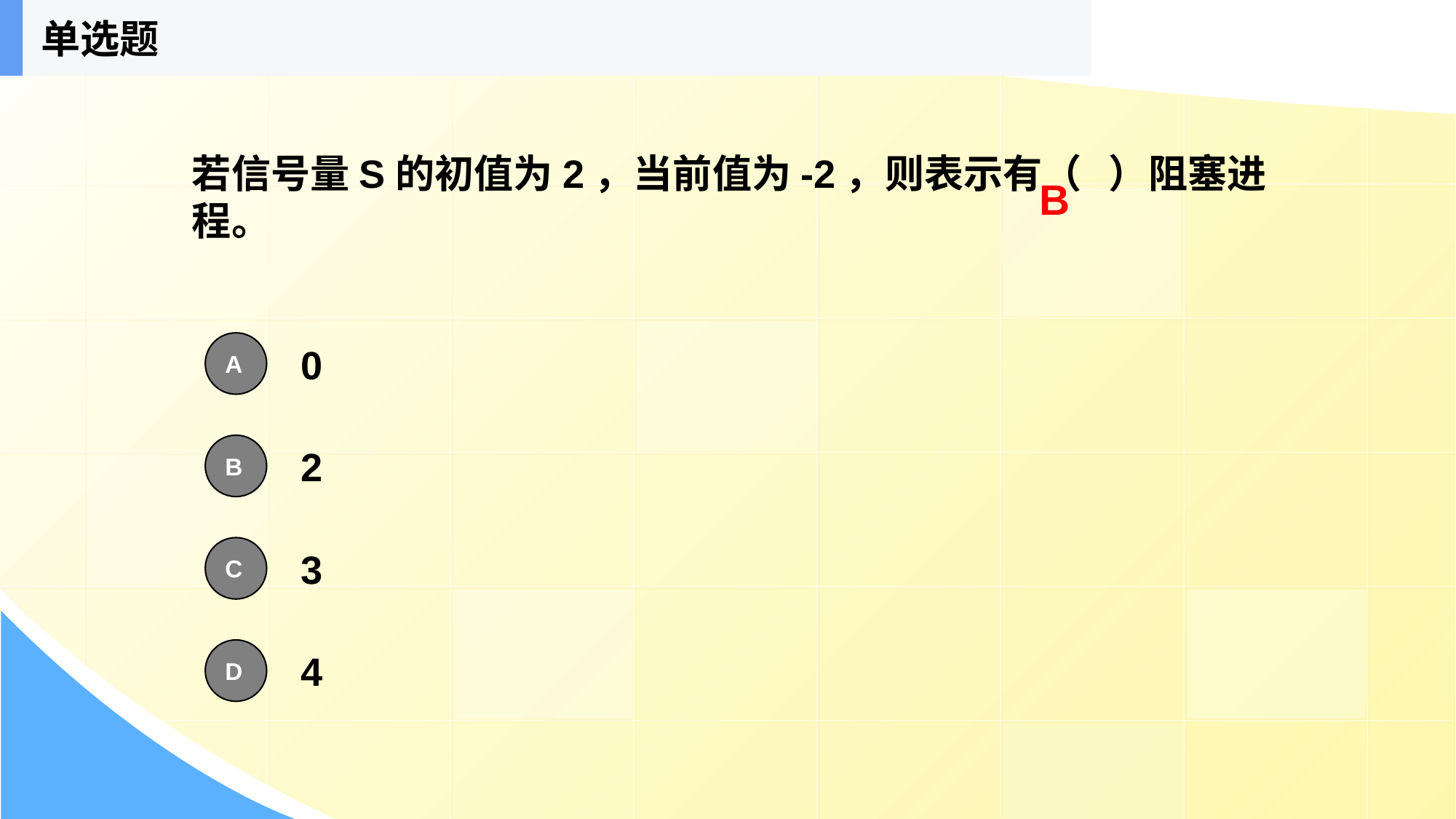

单选题
若信号量S的初值为2，当前值为-2，则表示有（   ）阻塞进程。
B
0
A
2
B
3
C
4
D